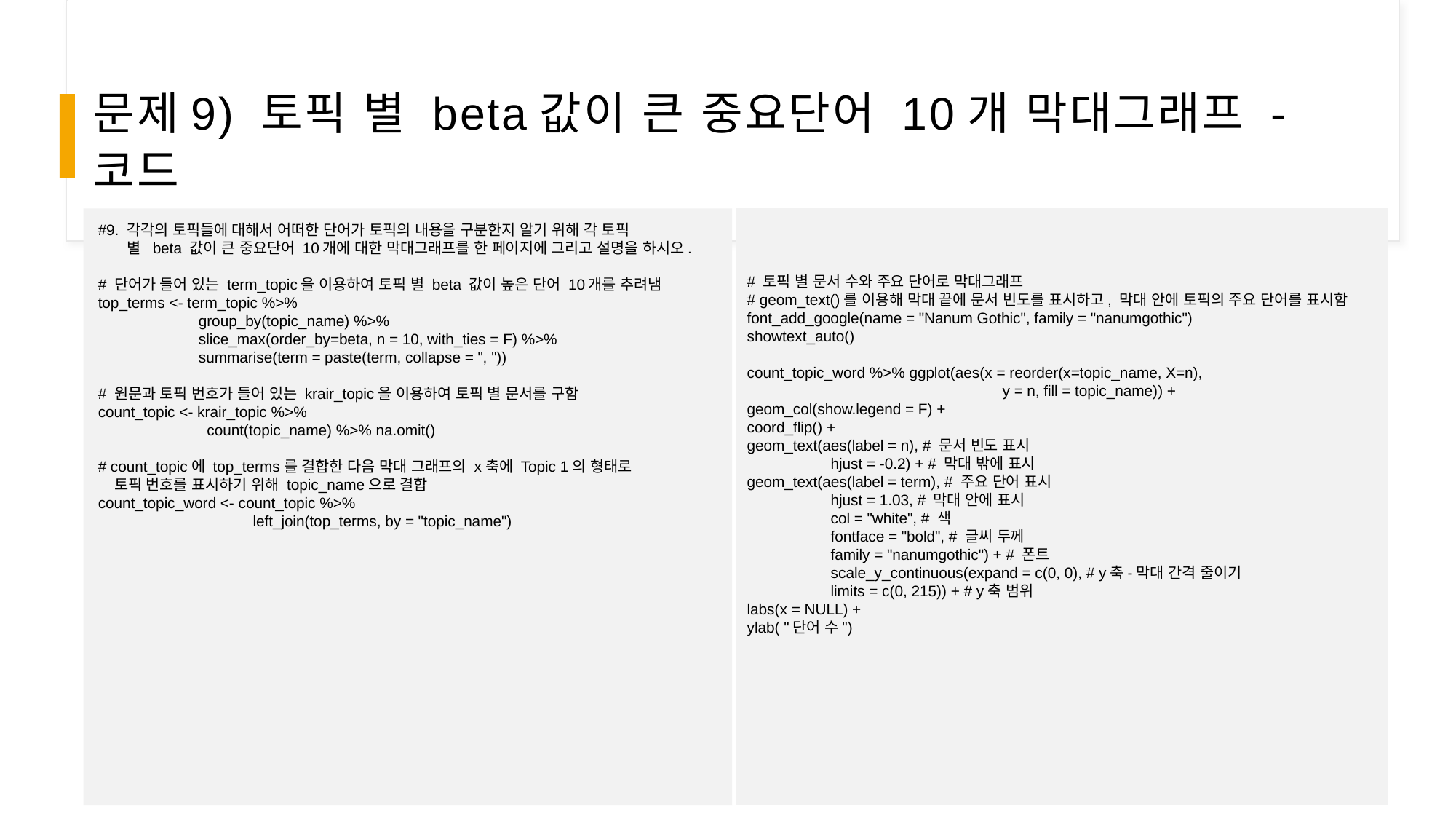

# 문제9) 토픽 별 beta값이 큰 중요단어 10개 막대그래프 - 코드

#9. 각각의 토픽들에 대해서 어떠한 단어가 토픽의 내용을 구분한지 알기 위해 각 토픽
      별  beta 값이 큰 중요단어 10개에 대한 막대그래프를 한 페이지에 그리고 설명을 하시오.

# 단어가 들어 있는 term_topic을 이용하여 토픽 별 beta 값이 높은 단어 10개를 추려냄
top_terms <- term_topic %>%
                        group_by(topic_name) %>%
                        slice_max(order_by=beta, n = 10, with_ties = F) %>%
                        summarise(term = paste(term, collapse = ", "))

# 원문과 토픽 번호가 들어 있는 krair_topic을 이용하여 토픽 별 문서를 구함
count_topic <- krair_topic %>%
                          count(topic_name) %>% na.omit()

# count_topic에 top_terms를 결합한 다음 막대 그래프의 x축에 Topic 1의 형태로
   토픽 번호를 표시하기 위해 topic_name으로 결합
count_topic_word <- count_topic %>%
                                     left_join(top_terms, by = "topic_name")

# 토픽 별 문서 수와 주요 단어로 막대그래프
# geom_text()를 이용해 막대 끝에 문서 빈도를 표시하고, 막대 안에 토픽의 주요 단어를 표시함
font_add_google(name = "Nanum Gothic", family = "nanumgothic")
showtext_auto()

count_topic_word %>% ggplot(aes(x = reorder(x=topic_name, X=n),
                                                             y = n, fill = topic_name)) +
geom_col(show.legend = F) +
coord_flip() +
geom_text(aes(label = n), # 문서 빈도 표시
                    hjust = -0.2) + # 막대 밖에 표시
geom_text(aes(label = term), # 주요 단어 표시
                    hjust = 1.03, # 막대 안에 표시
                    col = "white", # 색
                    fontface = "bold", # 글씨 두께
                    family = "nanumgothic") + # 폰트
                    scale_y_continuous(expand = c(0, 0), # y축-막대 간격 줄이기
                    limits = c(0, 215)) + # y축 범위
labs(x = NULL) +
ylab( "단어 수")